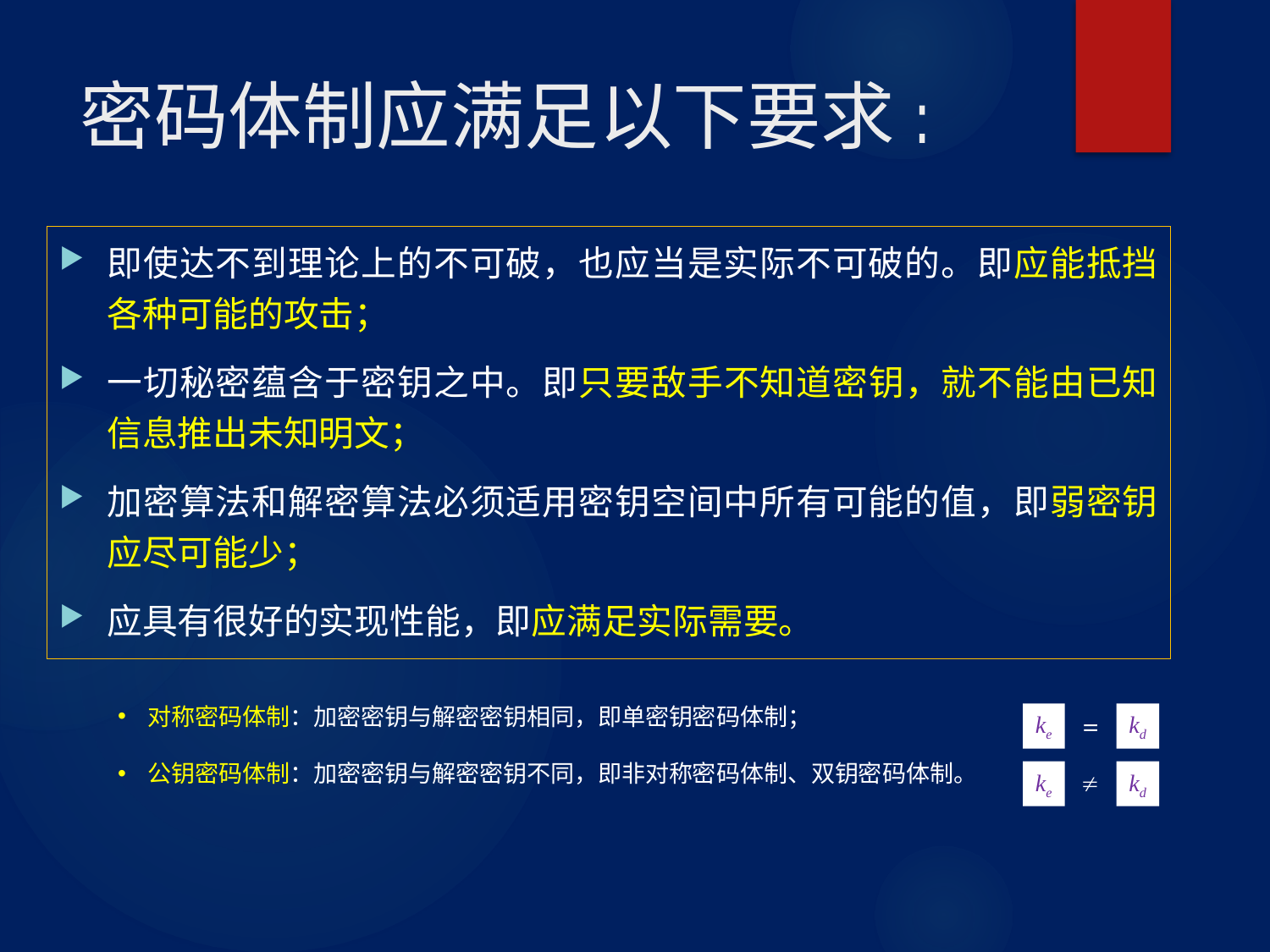

# 密码体制应满足以下要求:
即使达不到理论上的不可破，也应当是实际不可破的。即应能抵挡各种可能的攻击；
一切秘密蕴含于密钥之中。即只要敌手不知道密钥，就不能由已知信息推出未知明文；
加密算法和解密算法必须适用密钥空间中所有可能的值，即弱密钥应尽可能少；
应具有很好的实现性能，即应满足实际需要。
对称密码体制：加密密钥与解密密钥相同，即单密钥密码体制；

公钥密码体制：加密密钥与解密密钥不同，即非对称密码体制、双钥密码体制。
ke
=
kd
ke
≠
kd